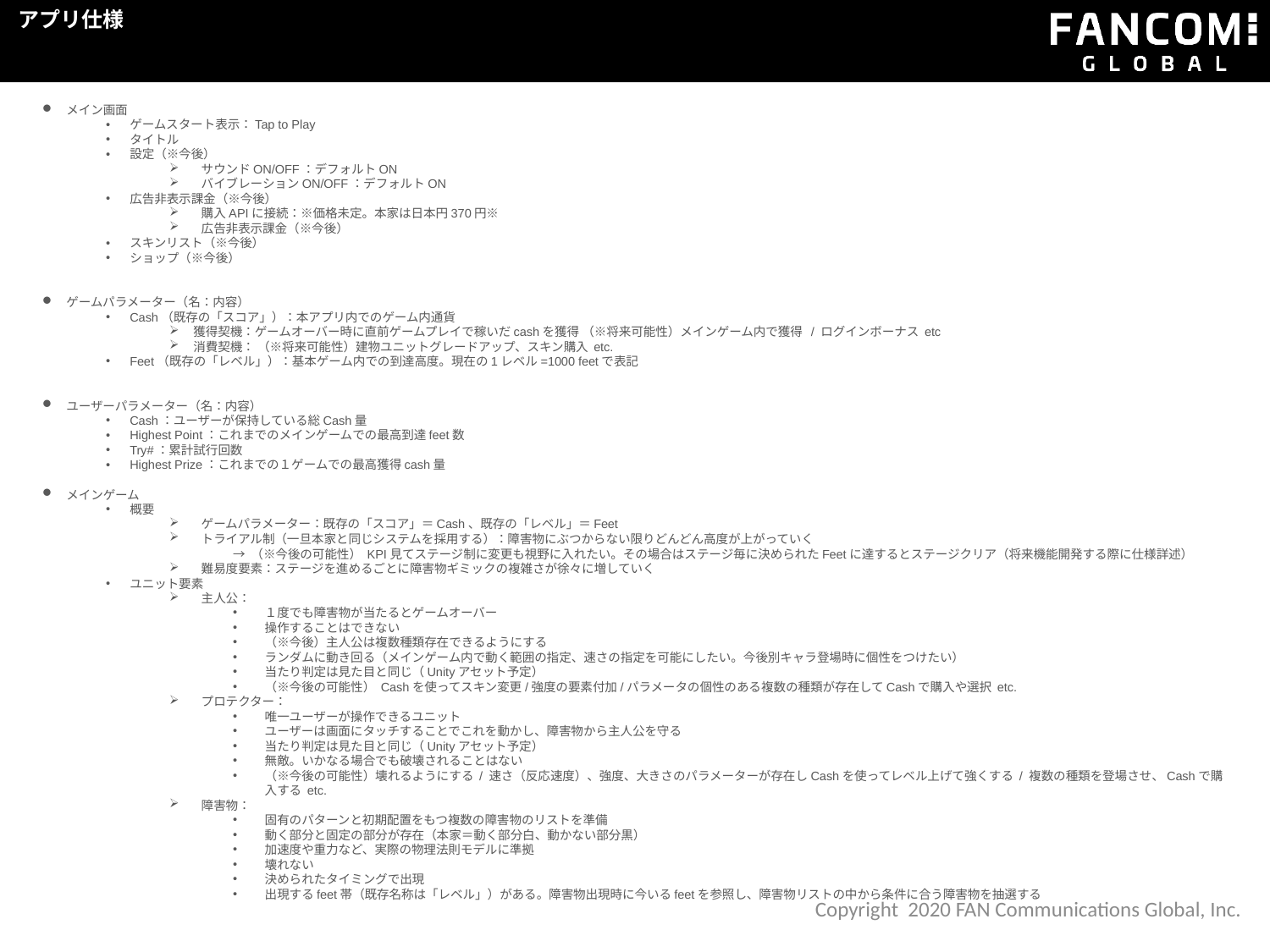

アプリ仕様
メイン画面
ゲームスタート表示：Tap to Play
タイトル
設定（※今後）
サウンドON/OFF：デフォルトON
バイブレーションON/OFF：デフォルトON
広告非表示課金（※今後）
購入APIに接続：※価格未定。本家は日本円370円※
広告非表示課金（※今後）
スキンリスト（※今後）
ショップ（※今後）

ゲームパラメーター（名：内容）
Cash（既存の「スコア」）：本アプリ内でのゲーム内通貨
獲得契機：ゲームオーバー時に直前ゲームプレイで稼いだcashを獲得 （※将来可能性）メインゲーム内で獲得  / ログインボーナス etc
消費契機： （※将来可能性）建物ユニットグレードアップ、スキン購入 etc.
Feet（既存の「レベル」）：基本ゲーム内での到達高度。現在の1レベル=1000 feetで表記

ユーザーパラメーター（名：内容）
Cash：ユーザーが保持している総Cash量
Highest Point：これまでのメインゲームでの最高到達feet数
Try#：累計試行回数
Highest Prize：これまでの１ゲームでの最高獲得cash量

メインゲーム
概要
ゲームパラメーター：既存の「スコア」＝Cash、既存の「レベル」＝Feet
トライアル制（一旦本家と同じシステムを採用する）：障害物にぶつからない限りどんどん高度が上がっていく
→ （※今後の可能性） KPI見てステージ制に変更も視野に入れたい。その場合はステージ毎に決められたFeetに達するとステージクリア（将来機能開発する際に仕様詳述）
難易度要素：ステージを進めるごとに障害物ギミックの複雑さが徐々に増していく
ユニット要素
主人公：
１度でも障害物が当たるとゲームオーバー
操作することはできない
（※今後）主人公は複数種類存在できるようにする
ランダムに動き回る（メインゲーム内で動く範囲の指定、速さの指定を可能にしたい。今後別キャラ登場時に個性をつけたい）
当たり判定は見た目と同じ（Unityアセット予定）
（※今後の可能性） Cashを使ってスキン変更/強度の要素付加/パラメータの個性のある複数の種類が存在してCashで購入や選択 etc.
プロテクター：
唯一ユーザーが操作できるユニット
ユーザーは画面にタッチすることでこれを動かし、障害物から主人公を守る
当たり判定は見た目と同じ（Unityアセット予定）
無敵。いかなる場合でも破壊されることはない
（※今後の可能性）壊れるようにする / 速さ（反応速度）、強度、大きさのパラメーターが存在しCashを使ってレベル上げて強くする / 複数の種類を登場させ、Cashで購入する etc.
障害物：
固有のパターンと初期配置をもつ複数の障害物のリストを準備
動く部分と固定の部分が存在（本家＝動く部分白、動かない部分黒）
加速度や重力など、実際の物理法則モデルに準拠
壊れない
決められたタイミングで出現
出現するfeet帯（既存名称は「レベル」）がある。障害物出現時に今いるfeetを参照し、障害物リストの中から条件に合う障害物を抽選する